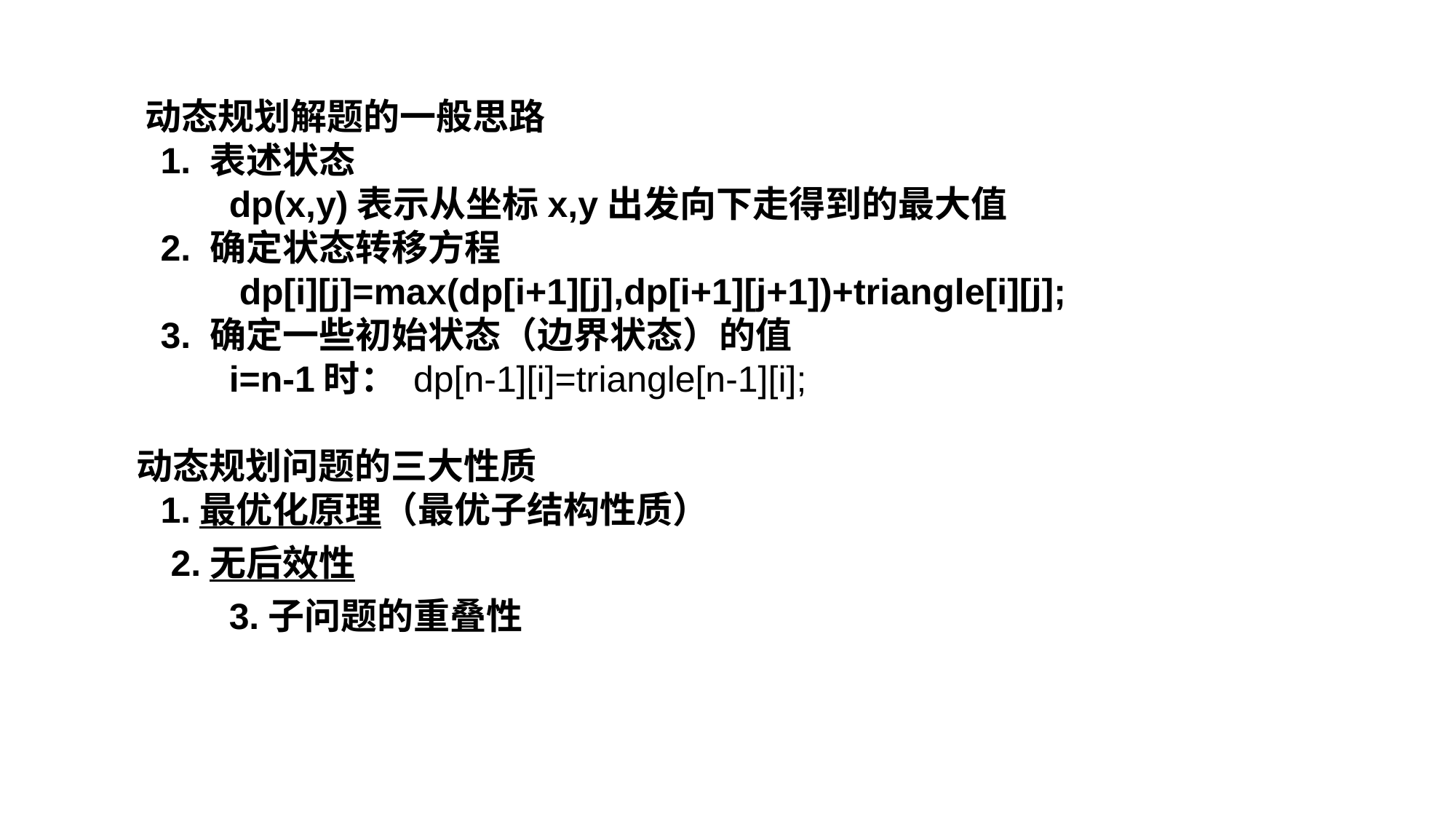

动态规划解题的一般思路
    1. 表述状态
	dp(x,y)表示从坐标x,y出发向下走得到的最大值
    2. 确定状态转移方程
	 dp[i][j]=max(dp[i+1][j],dp[i+1][j+1])+triangle[i][j];
    3. 确定一些初始状态（边界状态）的值
	i=n-1时： dp[n-1][i]=triangle[n-1][i];

 动态规划问题的三大性质
    1.最优化原理（最优子结构性质）
     2.无后效性
	3.子问题的重叠性